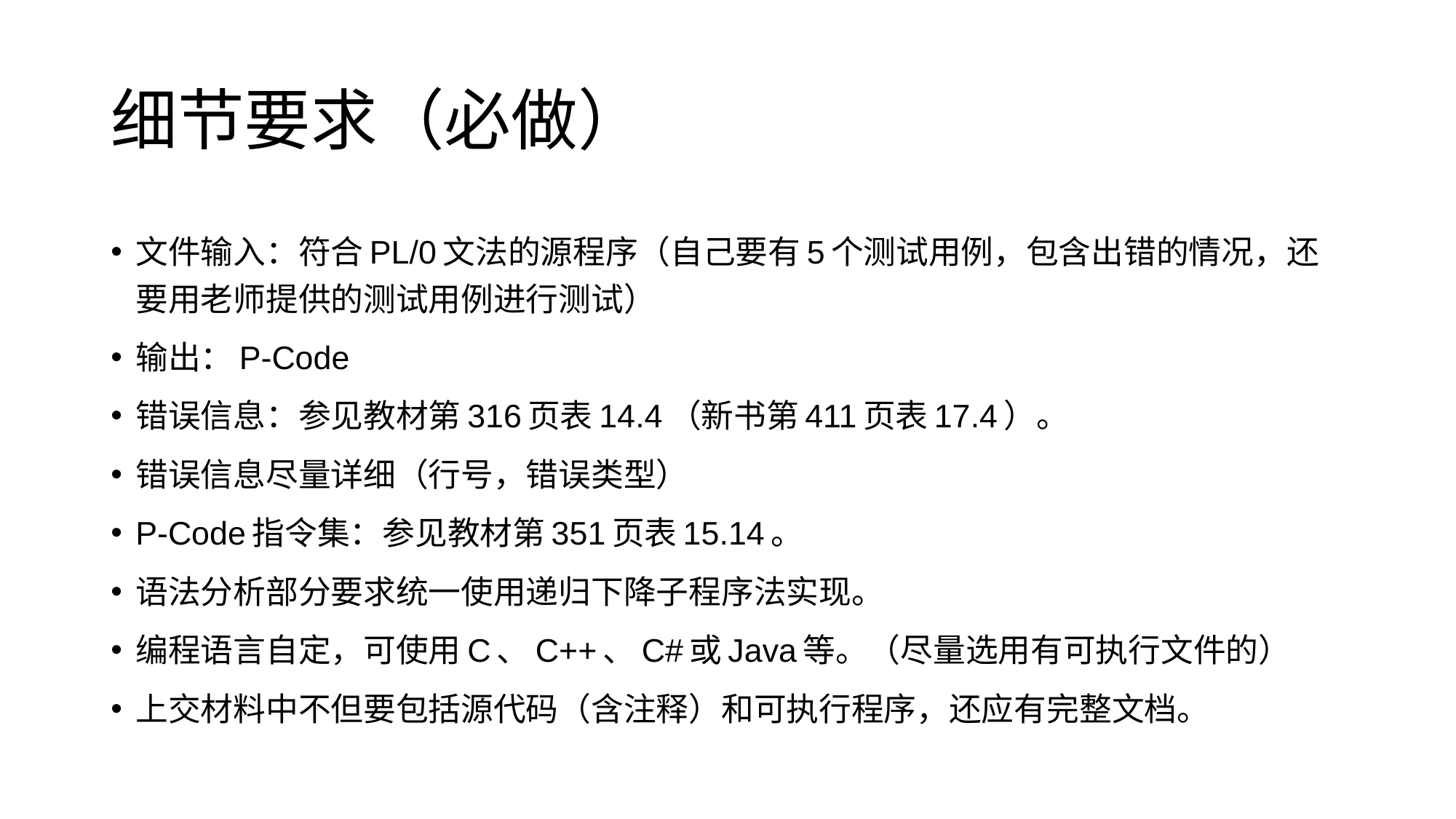

# 细节要求（必做）
文件输入：符合PL/0文法的源程序（自己要有5个测试用例，包含出错的情况，还要用老师提供的测试用例进行测试）
输出：P-Code
错误信息：参见教材第316页表14.4（新书第411页表17.4）。
错误信息尽量详细（行号，错误类型）
P-Code指令集：参见教材第351页表15.14。
语法分析部分要求统一使用递归下降子程序法实现。
编程语言自定，可使用C、C++、C#或Java等。（尽量选用有可执行文件的）
上交材料中不但要包括源代码（含注释）和可执行程序，还应有完整文档。